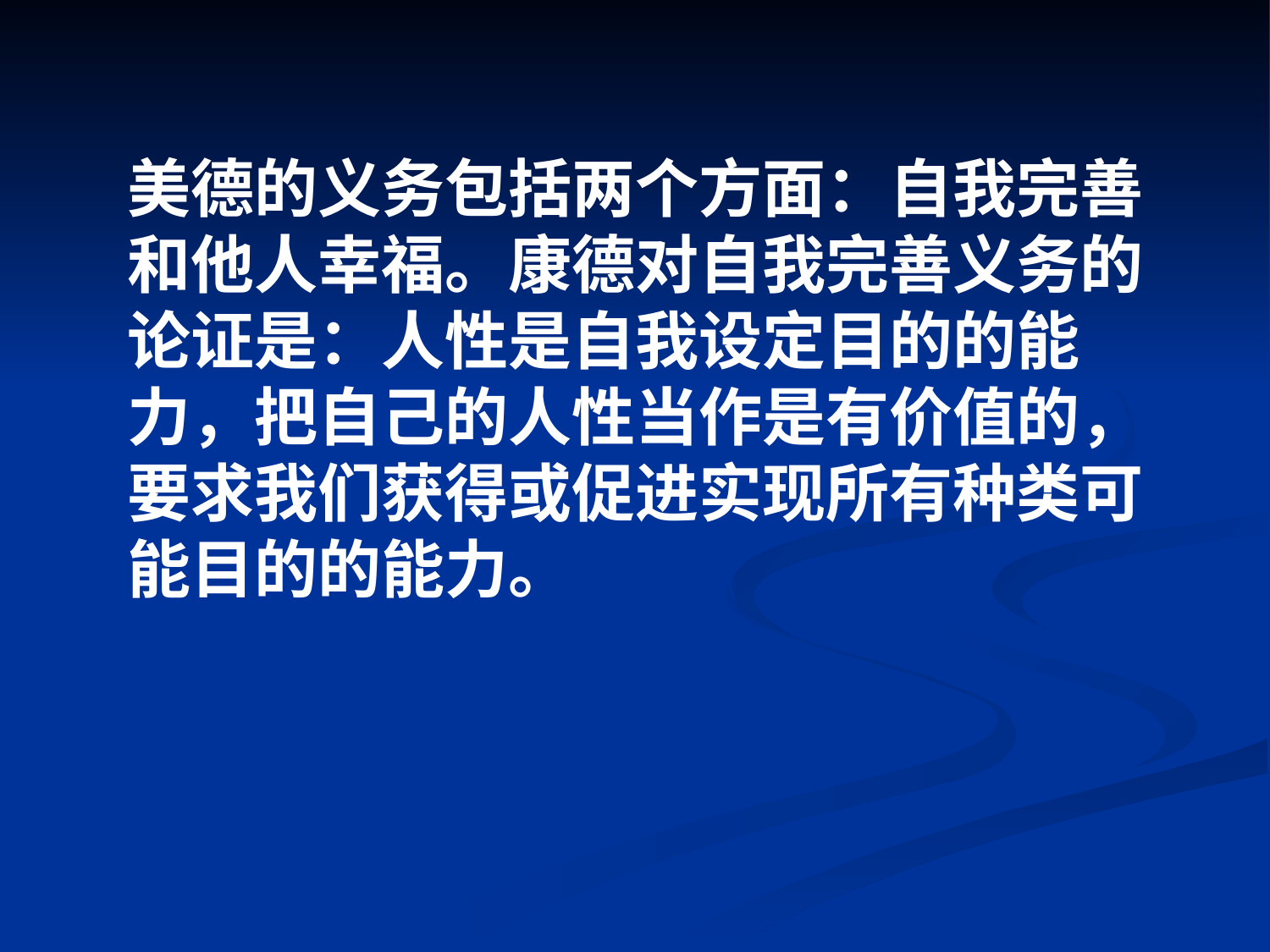

美德的义务包括两个方面：自我完善和他人幸福。康德对自我完善义务的论证是：人性是自我设定目的的能力，把自己的人性当作是有价值的，要求我们获得或促进实现所有种类可能目的的能力。